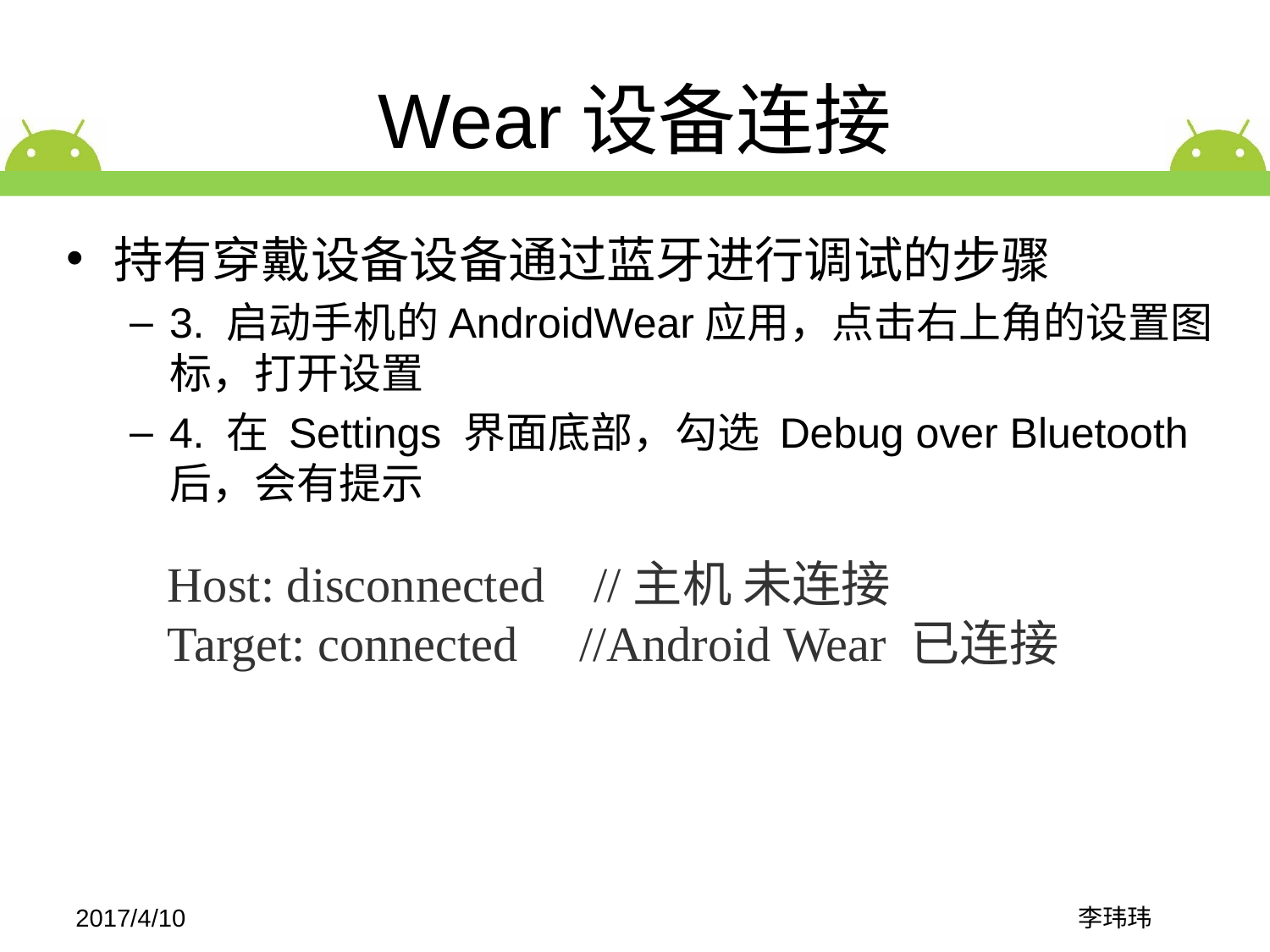

# Wear设备连接
持有穿戴设备设备通过蓝牙进行调试的步骤
3. 启动手机的AndroidWear应用，点击右上角的设置图标，打开设置
4. 在 Settings 界面底部，勾选 Debug over Bluetooth后，会有提示

Host: disconnected    //主机 未连接
Target: connected     //Android Wear 已连接